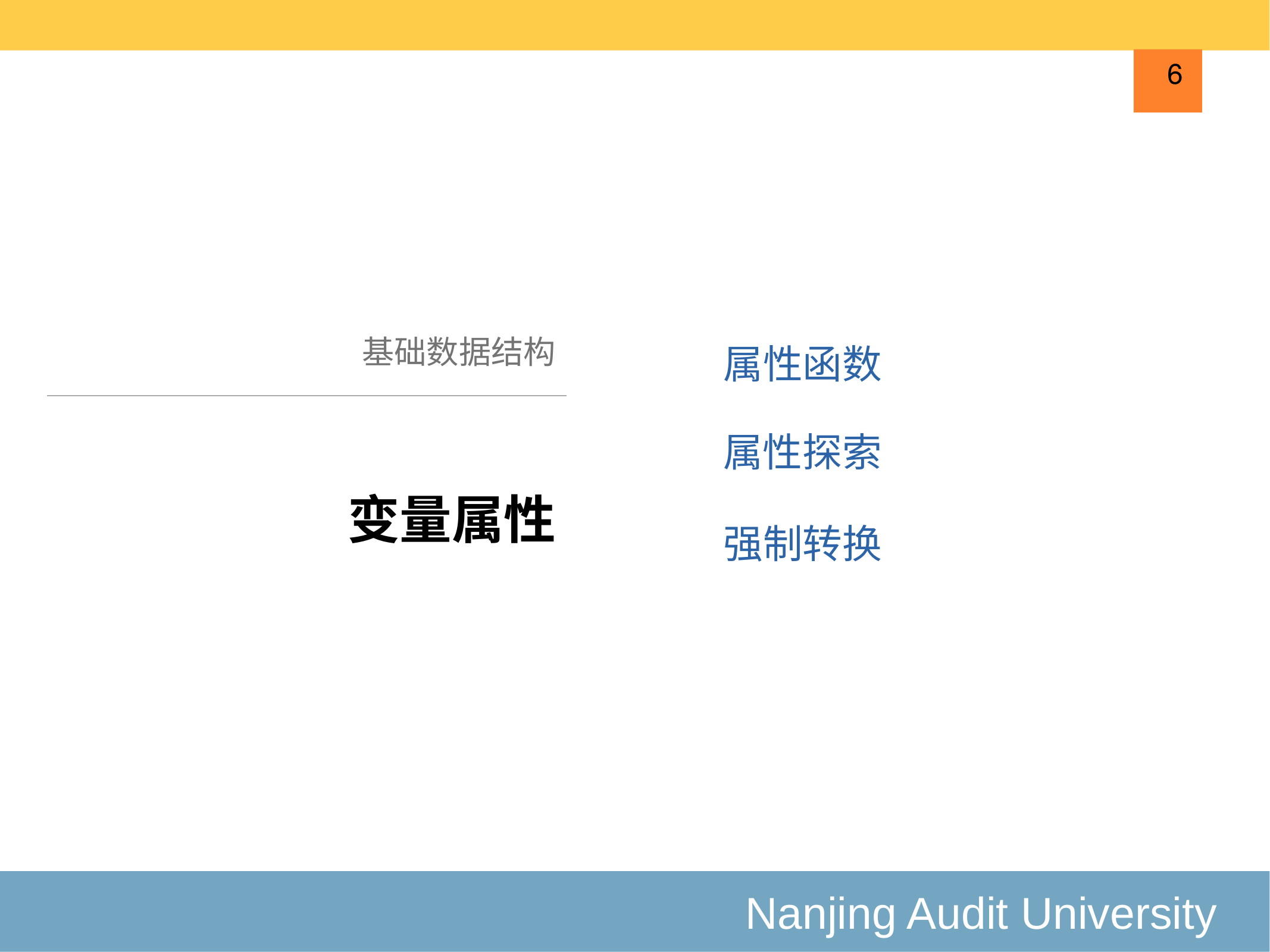

6
基础数据结构
属性函数
属性探索
# 变量属性
强制转换